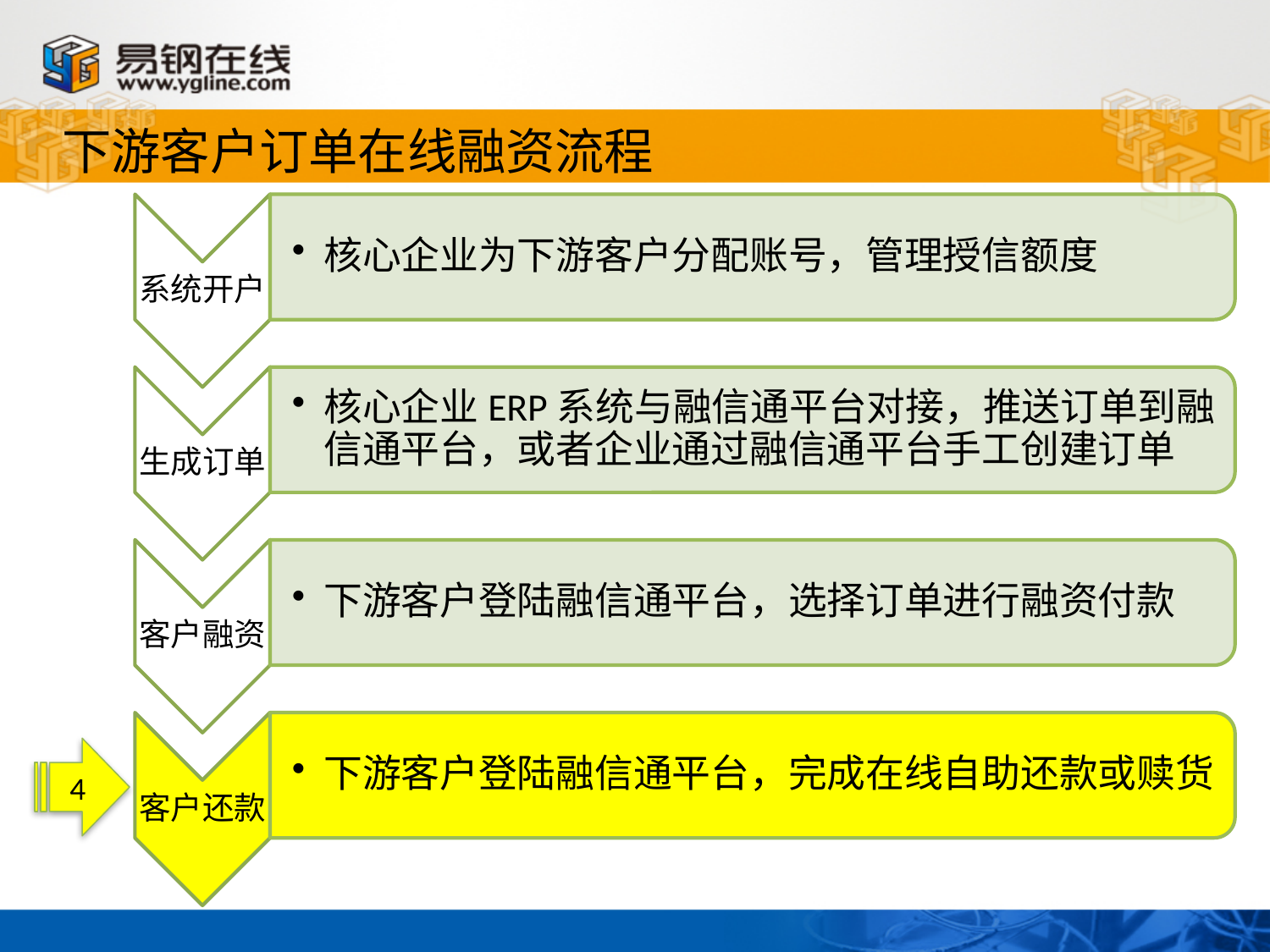

下游客户订单在线融资流程
系统开户
核心企业为下游客户分配账号，管理授信额度
生成订单
核心企业ERP系统与融信通平台对接，推送订单到融信通平台，或者企业通过融信通平台手工创建订单
客户融资
下游客户登陆融信通平台，选择订单进行融资付款
客户还款
下游客户登陆融信通平台，完成在线自助还款或赎货
4